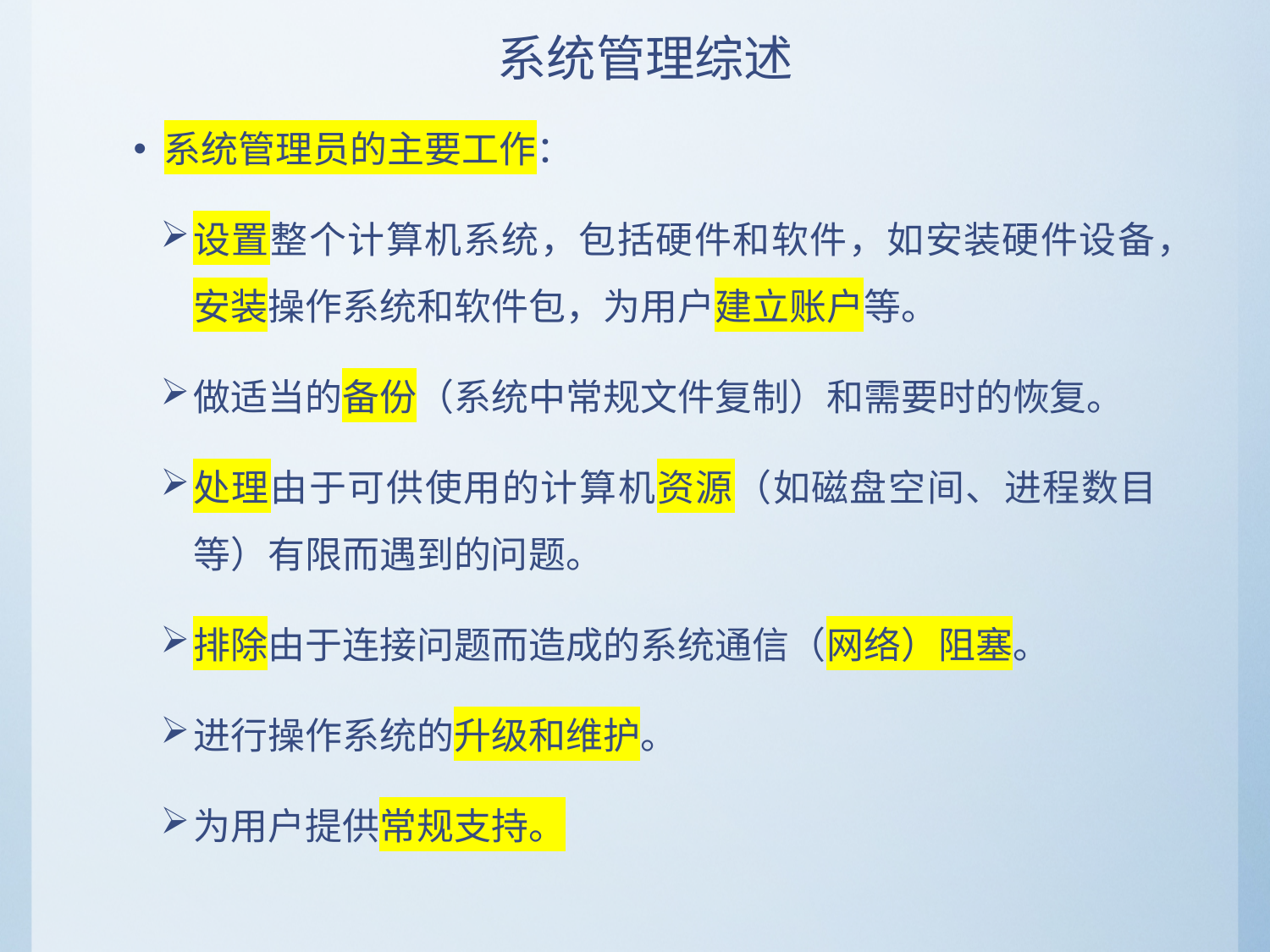

# 系统管理综述
系统管理员的主要工作：
设置整个计算机系统，包括硬件和软件，如安装硬件设备，安装操作系统和软件包，为用户建立账户等。
做适当的备份（系统中常规文件复制）和需要时的恢复。
处理由于可供使用的计算机资源（如磁盘空间、进程数目等）有限而遇到的问题。
排除由于连接问题而造成的系统通信（网络）阻塞。
进行操作系统的升级和维护。
为用户提供常规支持。